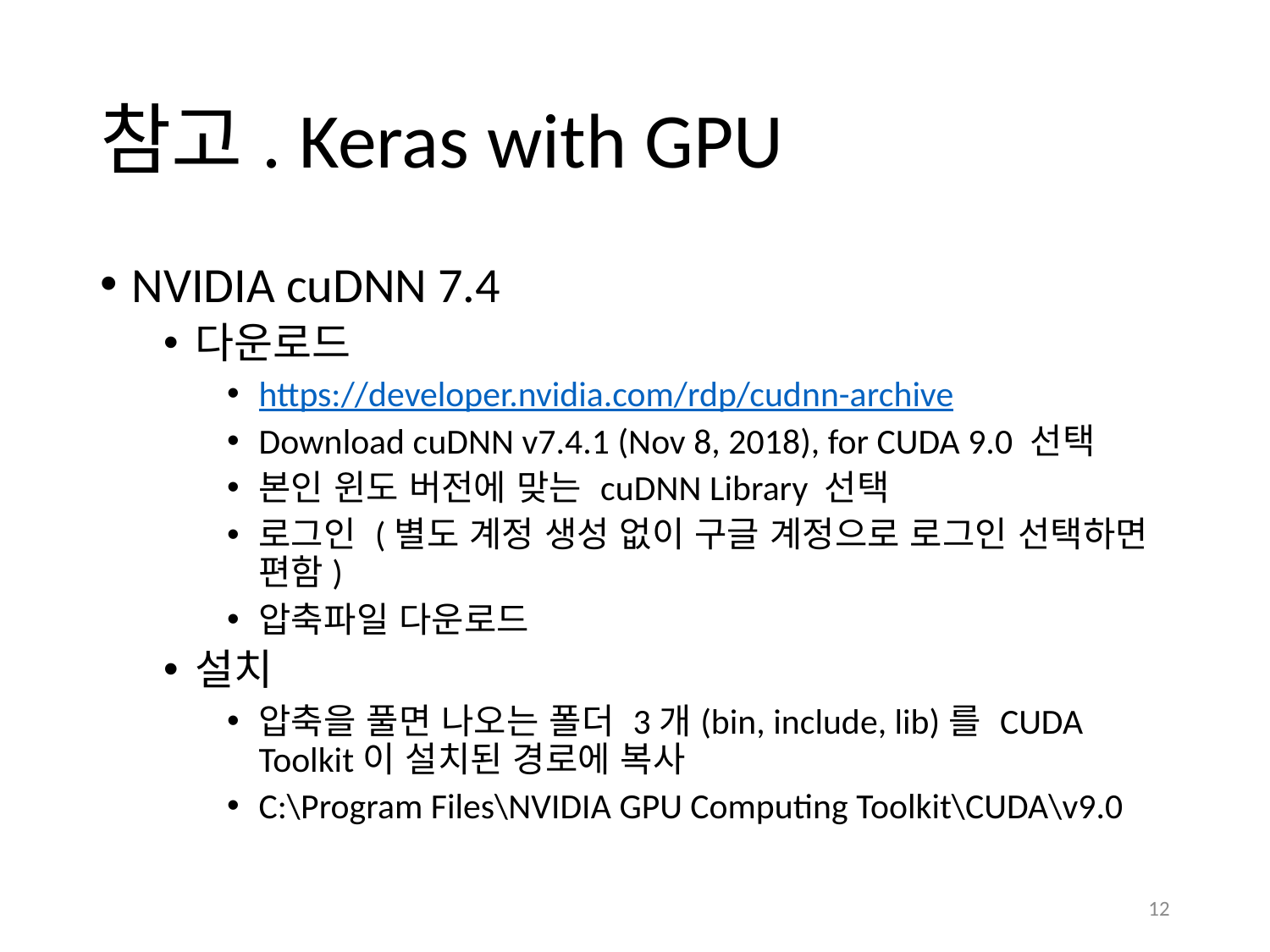

# 참고. Keras with GPU
NVIDIA cuDNN 7.4
다운로드
https://developer.nvidia.com/rdp/cudnn-archive
Download cuDNN v7.4.1 (Nov 8, 2018), for CUDA 9.0 선택
본인 윈도 버전에 맞는 cuDNN Library 선택
로그인 (별도 계정 생성 없이 구글 계정으로 로그인 선택하면 편함)
압축파일 다운로드
설치
압축을 풀면 나오는 폴더 3개(bin, include, lib)를 CUDA Toolkit이 설치된 경로에 복사
C:\Program Files\NVIDIA GPU Computing Toolkit\CUDA\v9.0
12